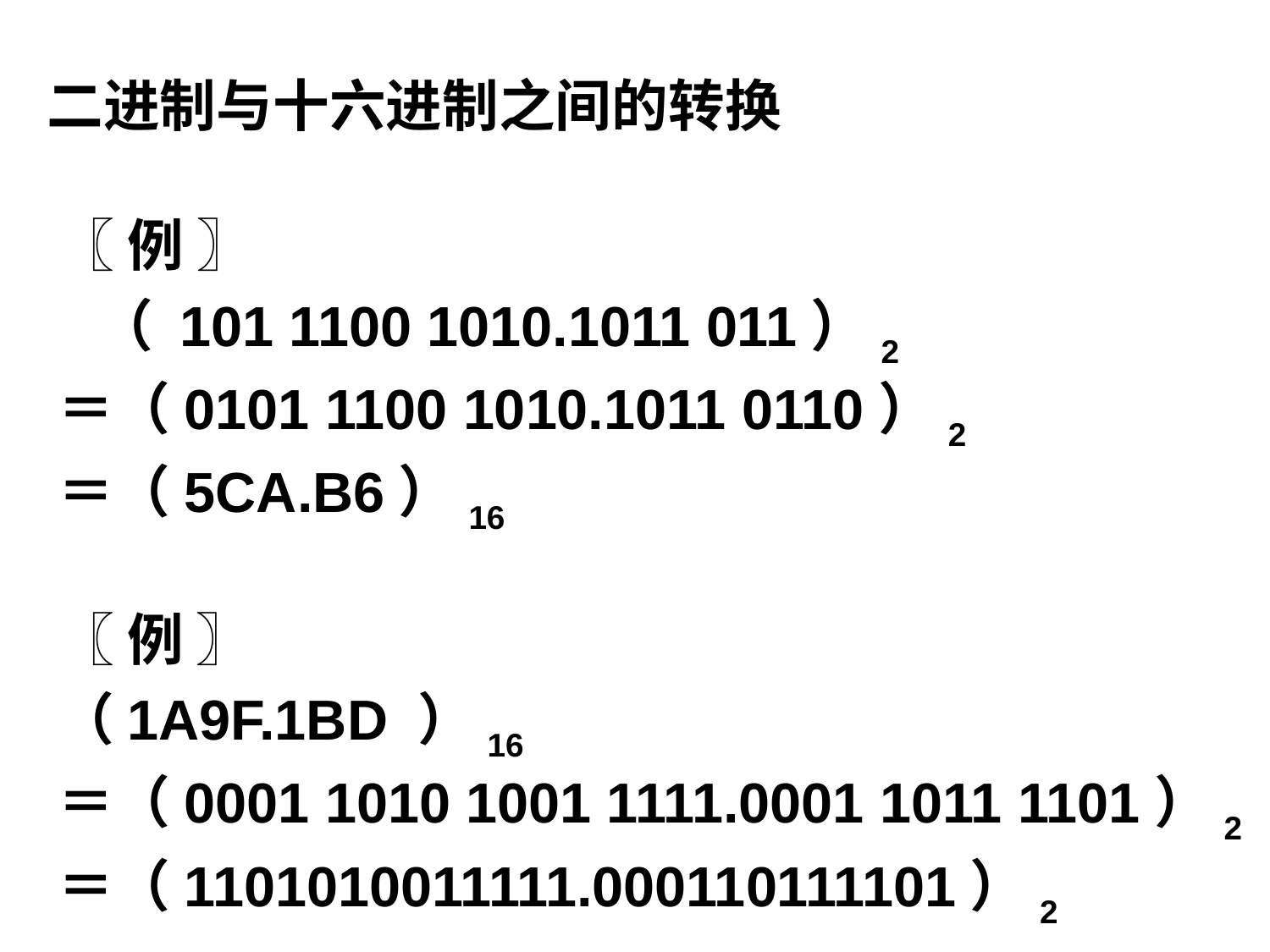

# 二进制与十六进制之间的转换
〖 例 〗
  （ 101 1100 1010.1011 011）2
＝（0101 1100 1010.1011 0110）2
＝（5CA.B6）16

〖 例 〗
（1A9F.1BD ）16
＝（0001 1010 1001 1111.0001 1011 1101）2
＝（1101010011111.000110111101）2